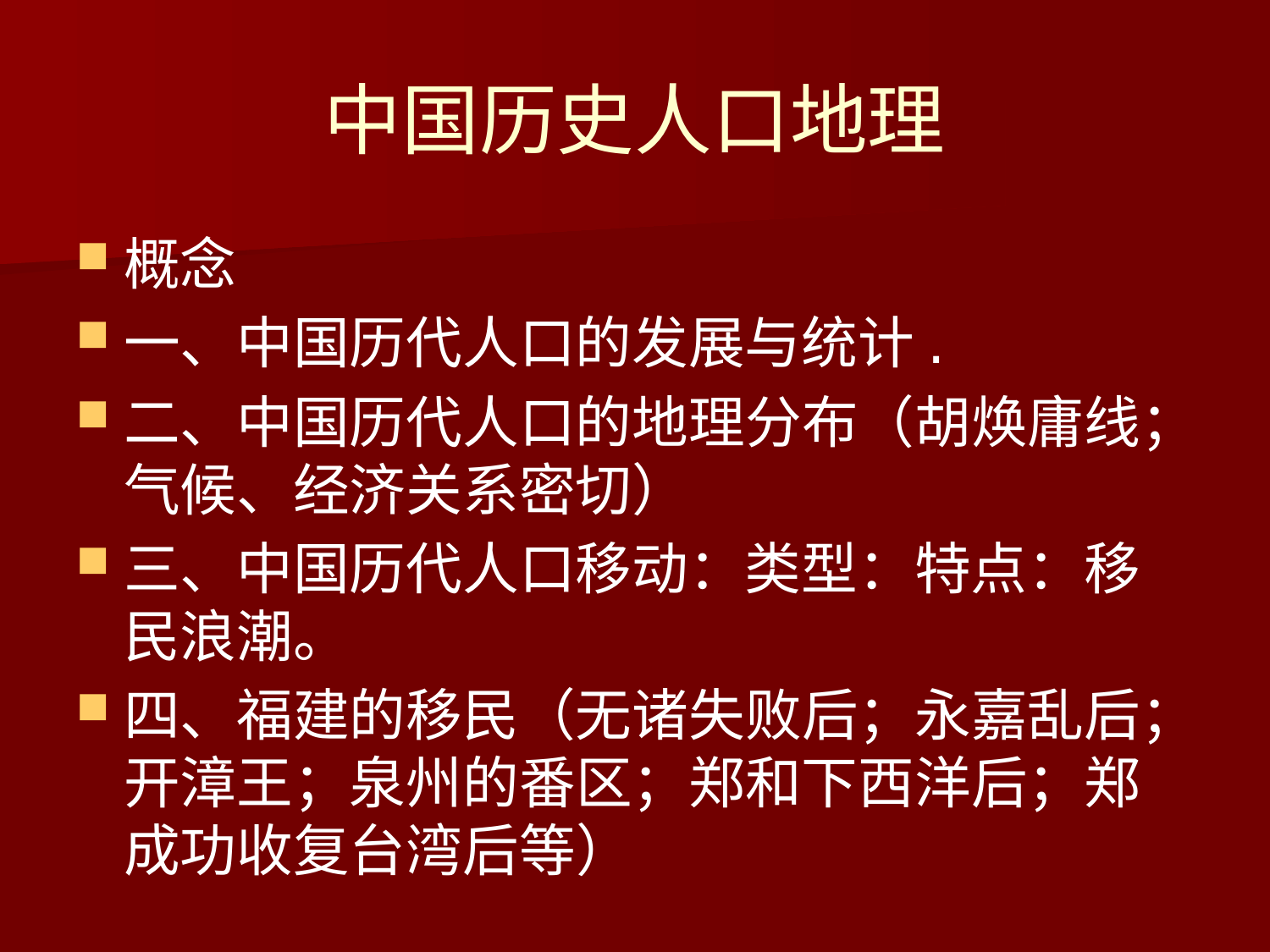

# 中国历史人口地理
概念
一、中国历代人口的发展与统计.
二、中国历代人口的地理分布（胡焕庸线；气候、经济关系密切）
三、中国历代人口移动：类型：特点：移民浪潮。
四、福建的移民（无诸失败后；永嘉乱后；开漳王；泉州的番区；郑和下西洋后；郑成功收复台湾后等）